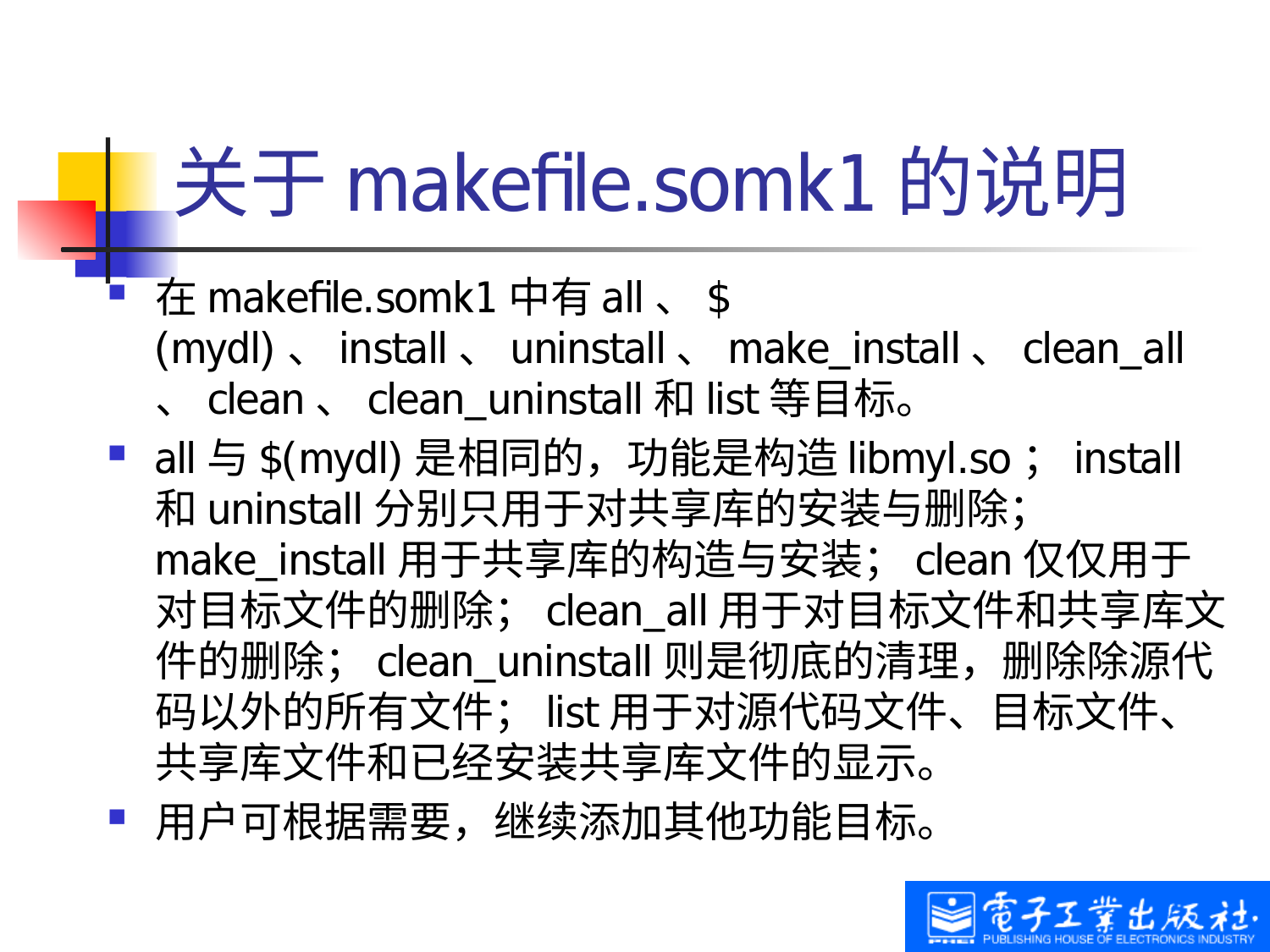

# 关于makefile.somk1的说明
在makefile.somk1中有all、$(mydl)、install、uninstall、make_install、clean_all、clean、clean_uninstall和list等目标。
all与$(mydl)是相同的，功能是构造libmyl.so；install和uninstall分别只用于对共享库的安装与删除；make_install用于共享库的构造与安装；clean仅仅用于对目标文件的删除；clean_all用于对目标文件和共享库文件的删除；clean_uninstall则是彻底的清理，删除除源代码以外的所有文件；list用于对源代码文件、目标文件、共享库文件和已经安装共享库文件的显示。
用户可根据需要，继续添加其他功能目标。